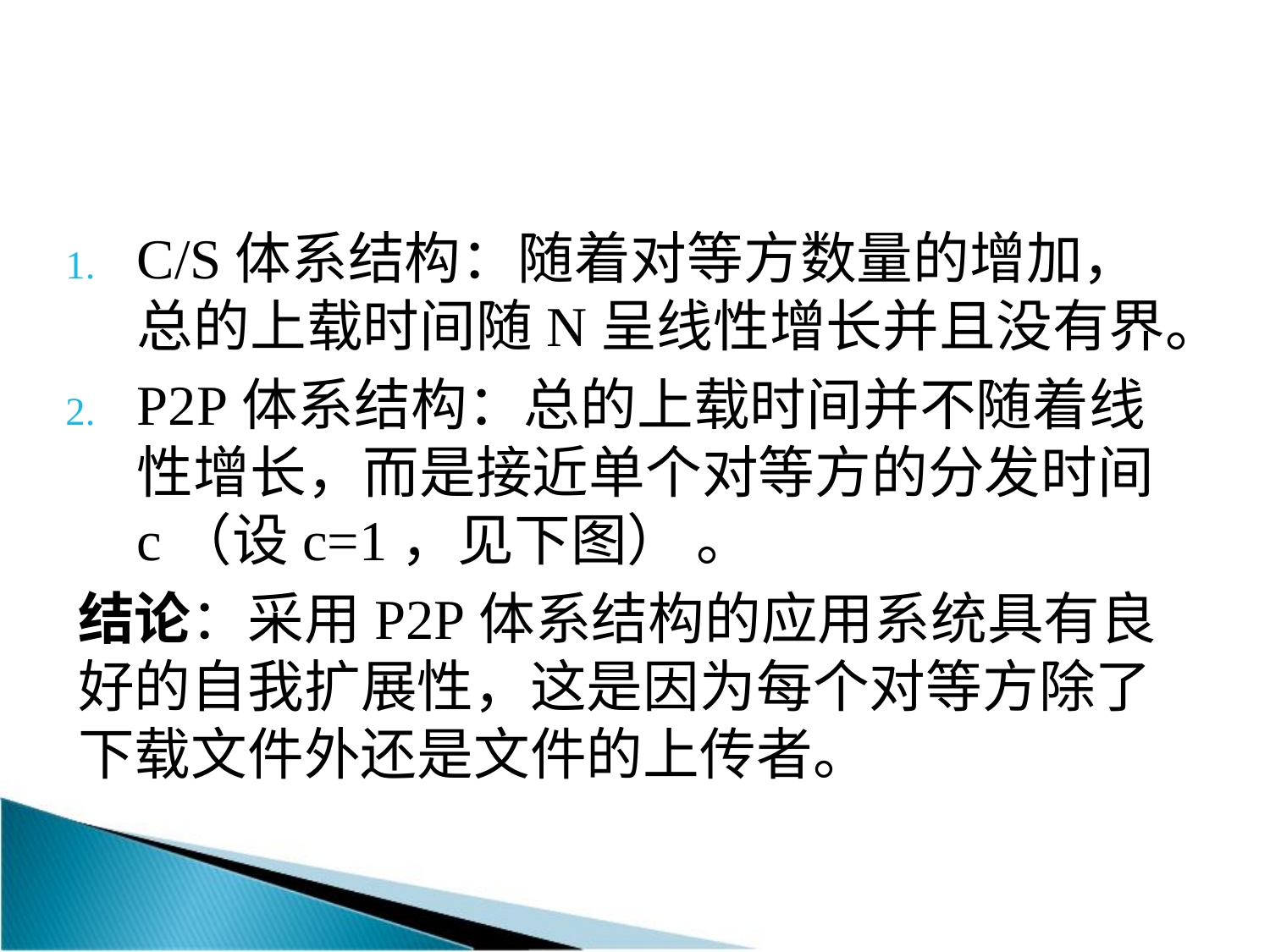

#
C/S体系结构：随着对等方数量的增加，总的上载时间随N呈线性增长并且没有界。
P2P体系结构：总的上载时间并不随着线性增长，而是接近单个对等方的分发时间c（设c=1，见下图） 。
结论：采用P2P体系结构的应用系统具有良好的自我扩展性，这是因为每个对等方除了下载文件外还是文件的上传者。